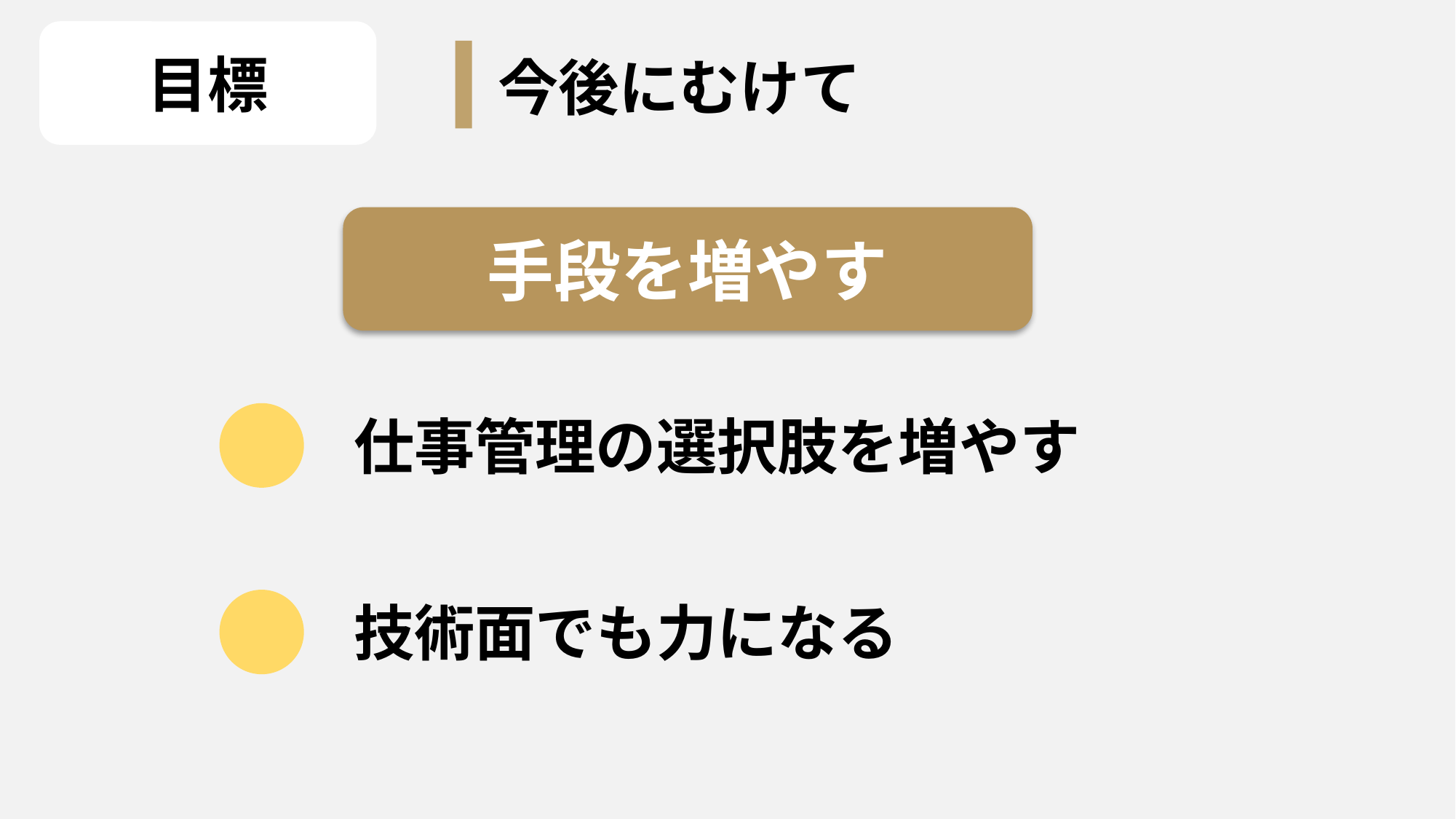

目標

今後にむけて
手段を増やす

仕事管理の選択肢を増やす

技術面でも力になる